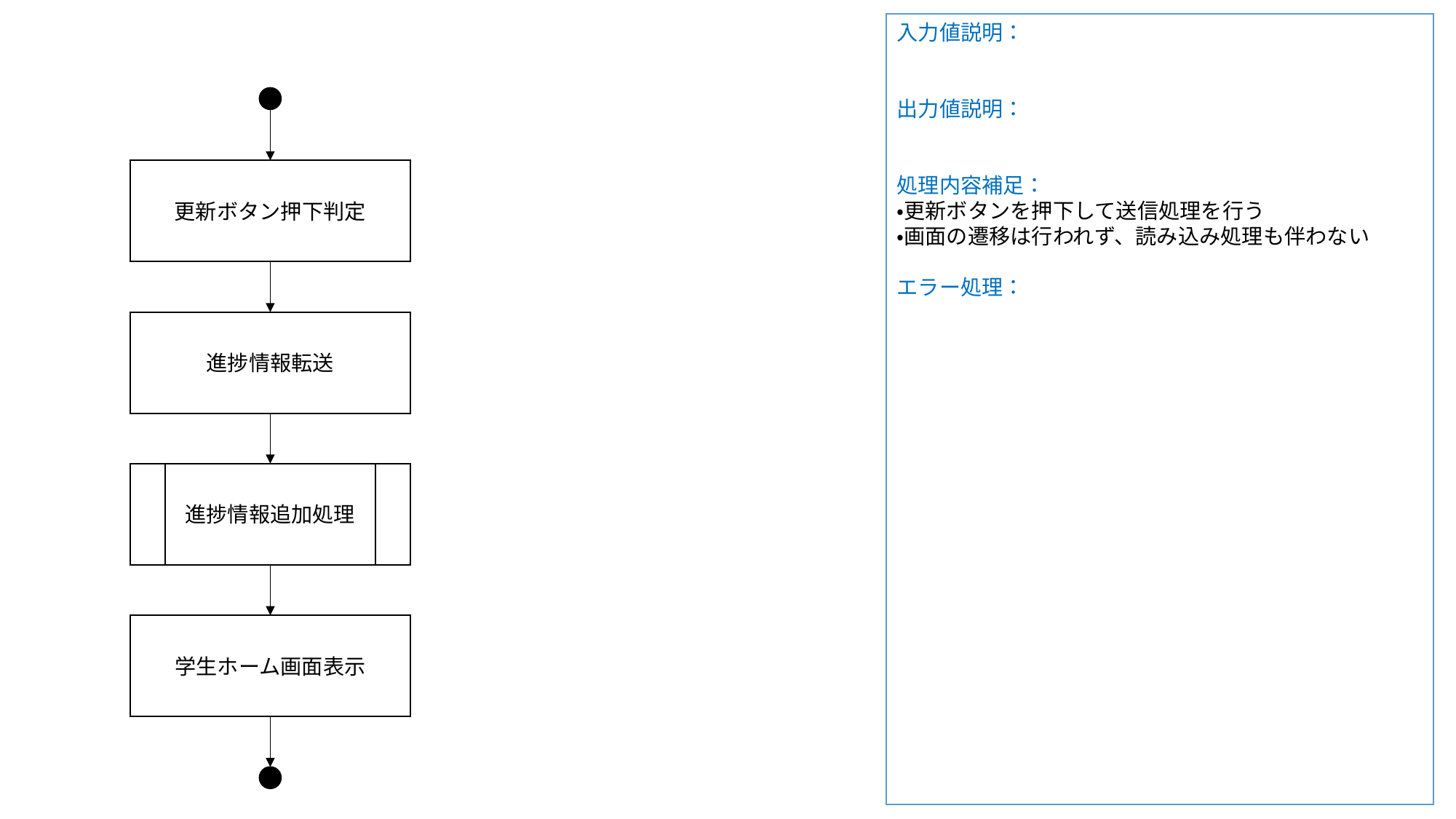

入力値説明：

出力値説明：

処理内容補足：
・更新ボタンを押下して送信処理を行う
・画面の遷移は行われず、読み込み処理も伴わない

エラー処理：

更新ボタン押下判定
進捗情報転送
進捗情報追加処理
学生ホーム画面表示